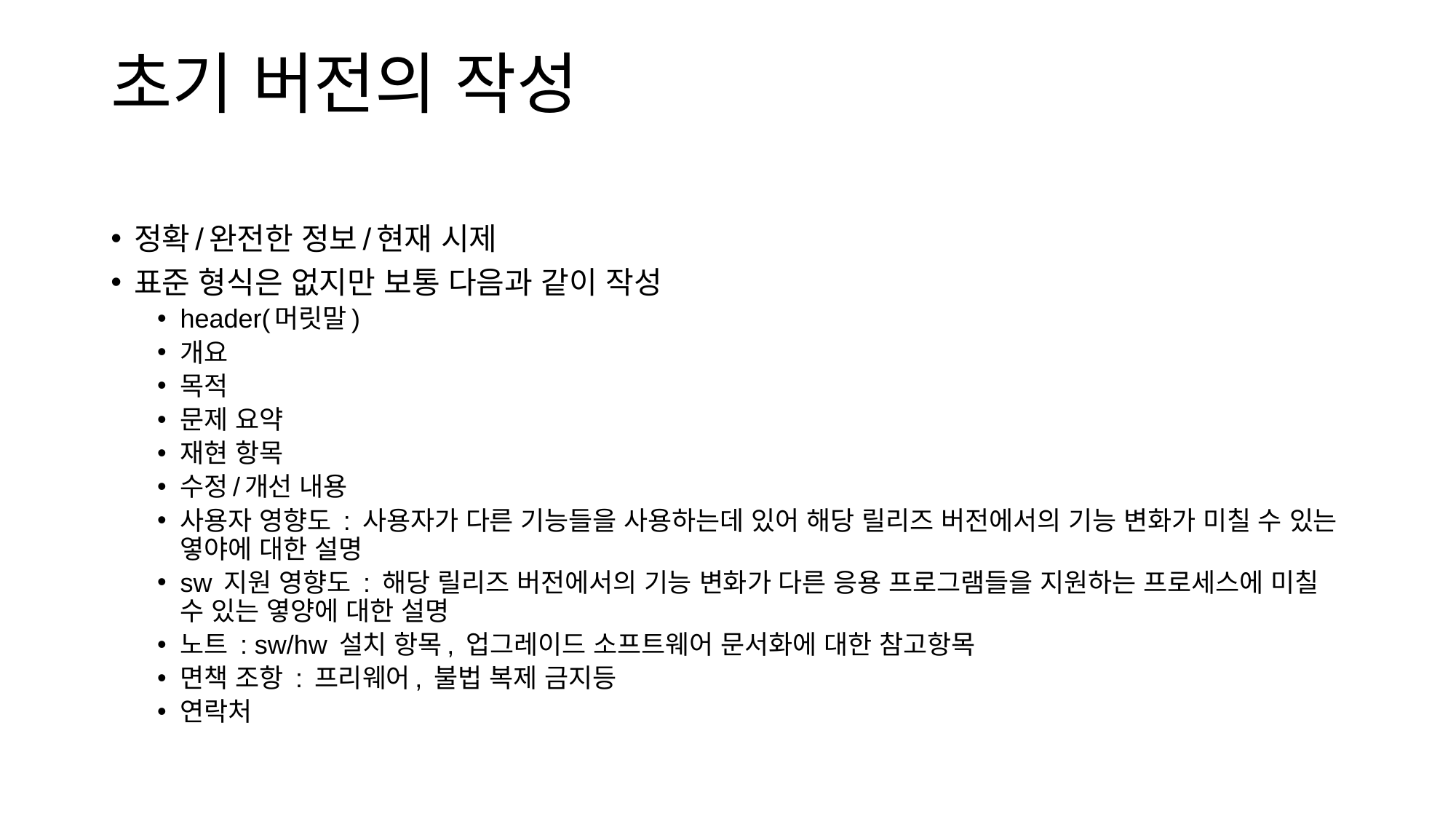

# 초기 버전의 작성

정확/완전한 정보/현재 시제
표준 형식은 없지만 보통 다음과 같이 작성
header(머릿말)
개요
목적
문제 요약
재현 항목
수정/개선 내용
사용자 영향도 : 사용자가 다른 기능들을 사용하는데 있어 해당 릴리즈 버전에서의 기능 변화가 미칠 수 있는 옇야에 대한 설명
sw 지원 영향도 : 해당 릴리즈 버전에서의 기능 변화가 다른 응용 프로그램들을 지원하는 프로세스에 미칠 수 있는 옇양에 대한 설명
노트 : sw/hw 설치 항목, 업그레이드 소프트웨어 문서화에 대한 참고항목
면책 조항 : 프리웨어, 불법 복제 금지등
연락처